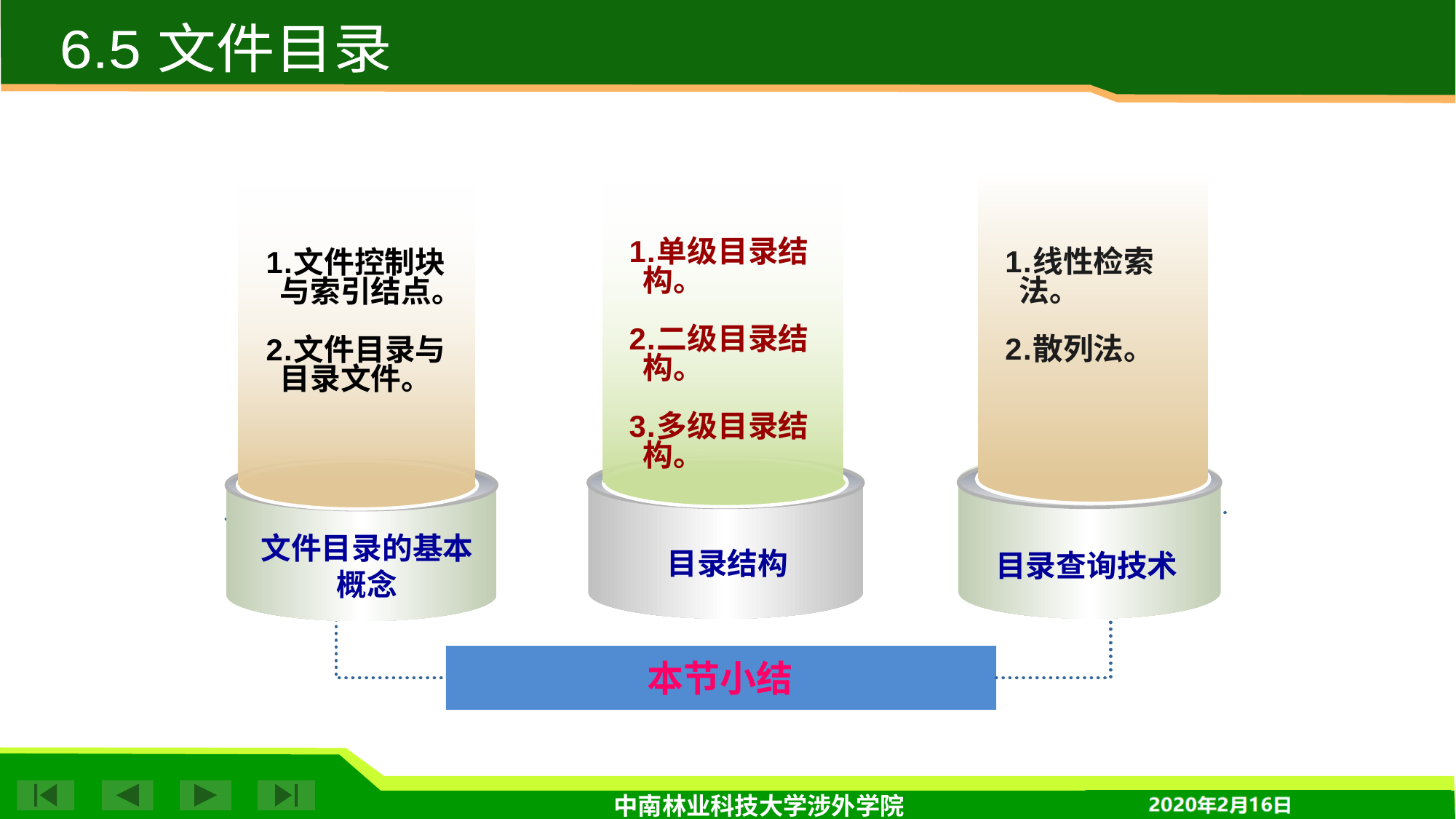

6.5 文件目录

单级目录结构。

二级目录结构。

多级目录结构。
线性检索法。

散列法。

文件控制块与索引结点。

文件目录与目录文件。

文件目录的基本概念
目录结构
目录查询技术

本节小结